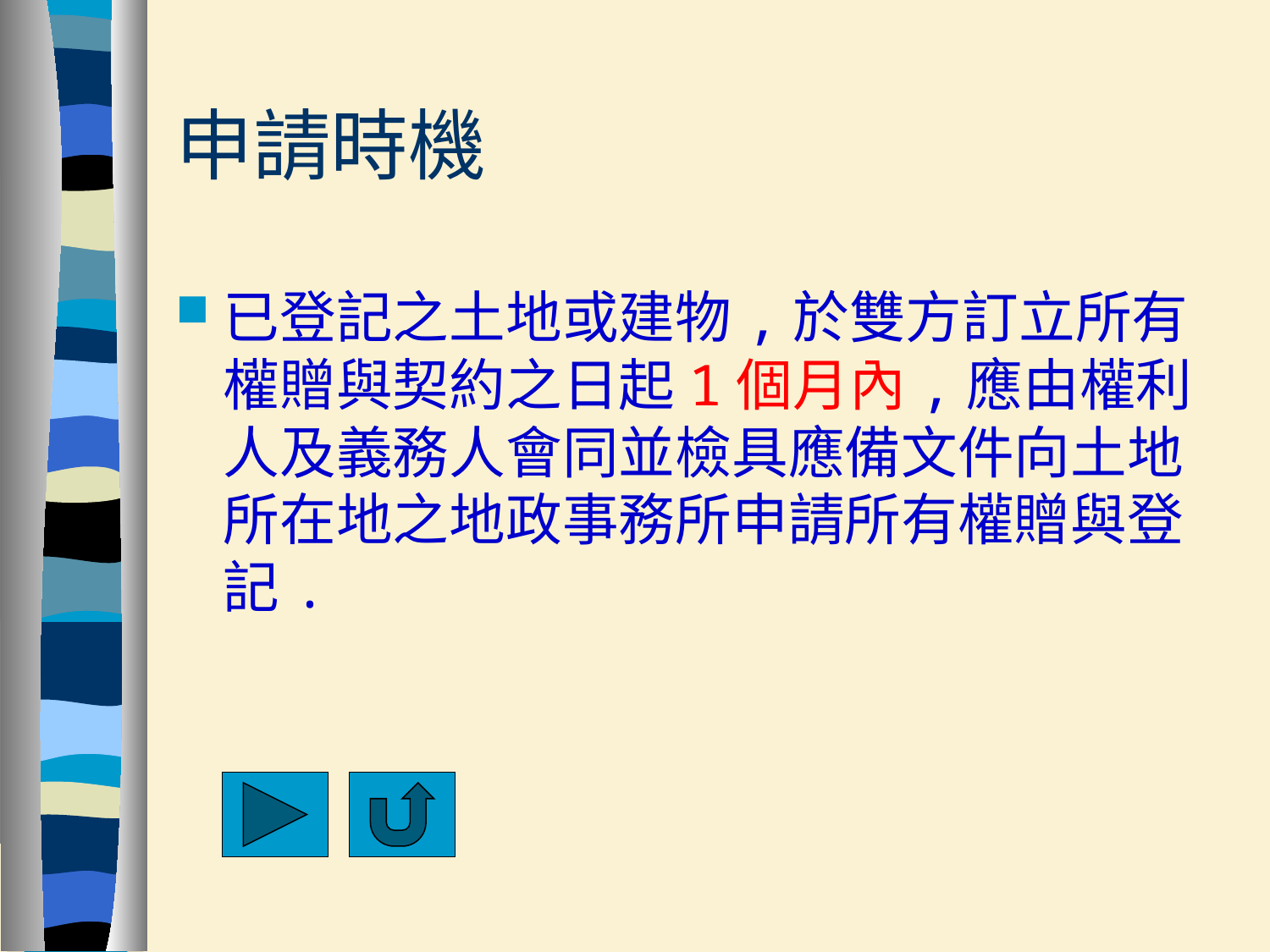

# 申請時機
已登記之土地或建物,於雙方訂立所有權贈與契約之日起1個月內,應由權利人及義務人會同並檢具應備文件向土地所在地之地政事務所申請所有權贈與登記.